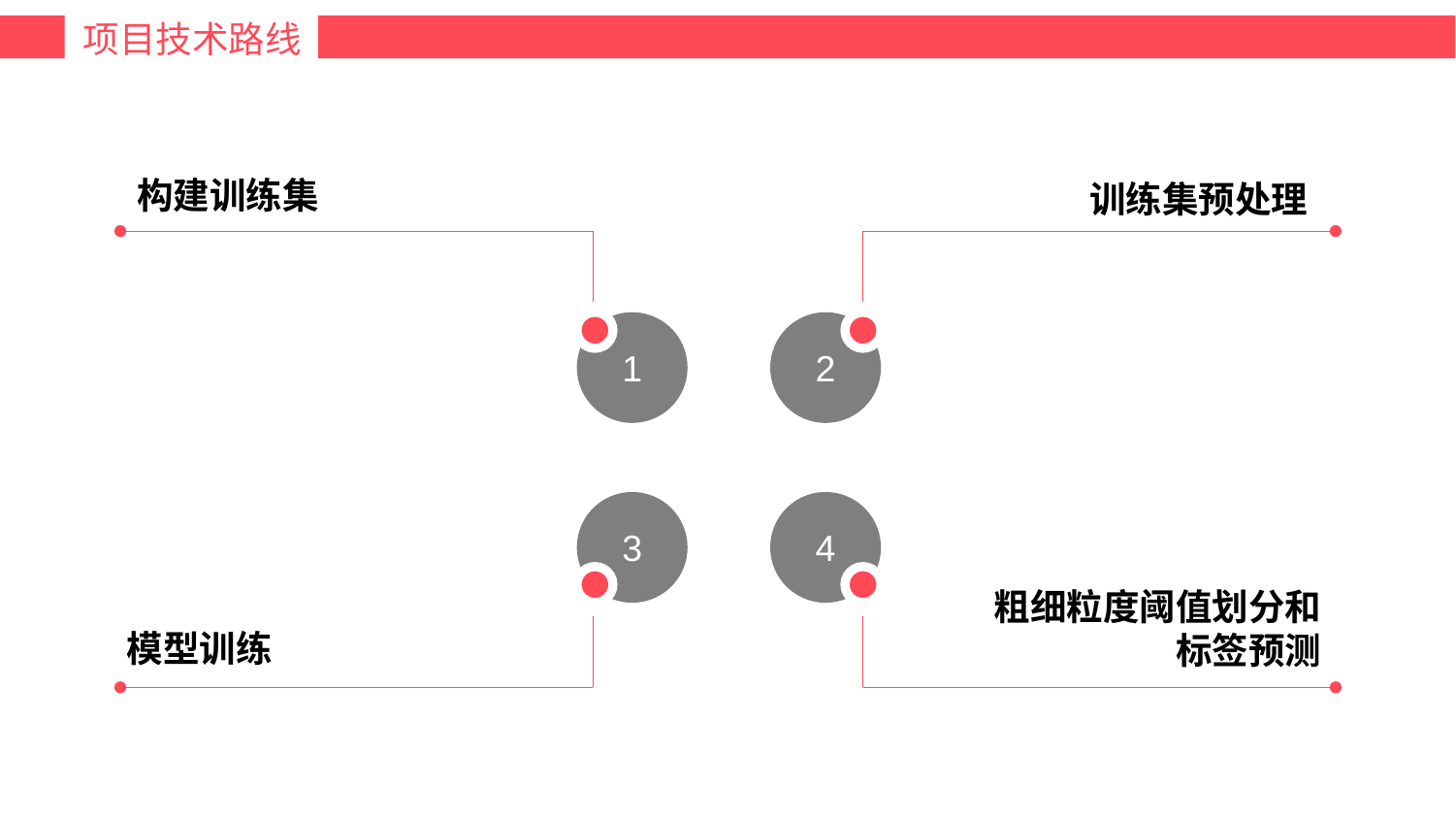

# 项目技术路线
构建训练集
    训练集预处理
1

2

3
4

粗细粒度阈值划分和标签预测
      模型训练